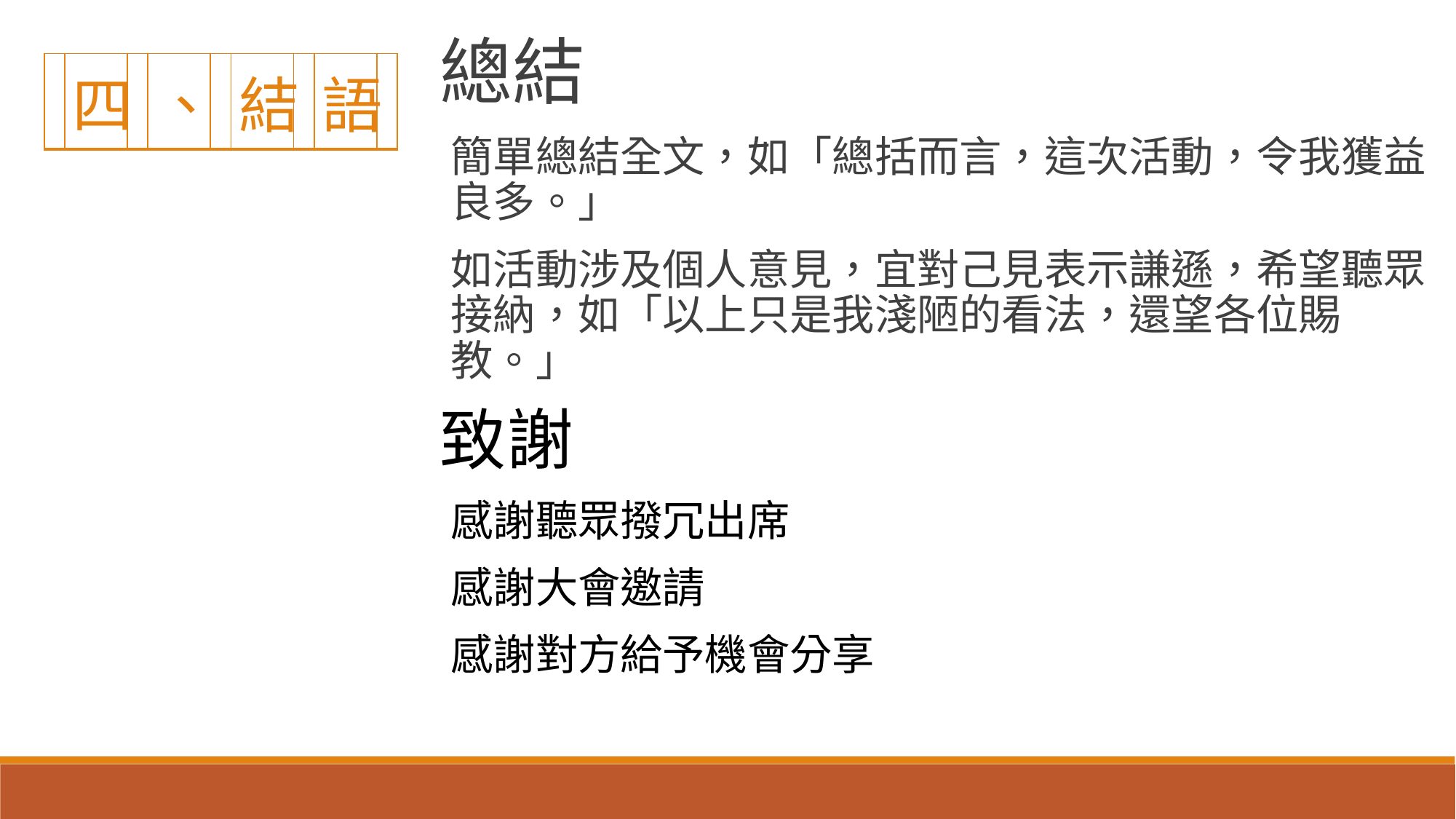

總結
簡單總結全文，如「總括而言，這次活動，令我獲益良多。」
如活動涉及個人意見，宜對己見表示謙遜，希望聽眾接納，如「以上只是我淺陋的看法，還望各位賜教。」
致謝
感謝聽眾撥冗出席
感謝大會邀請
感謝對方給予機會分享

|  | 四 |  | 、 |  | 結 |  | 語 |  |
| --- | --- | --- | --- | --- | --- | --- | --- | --- |